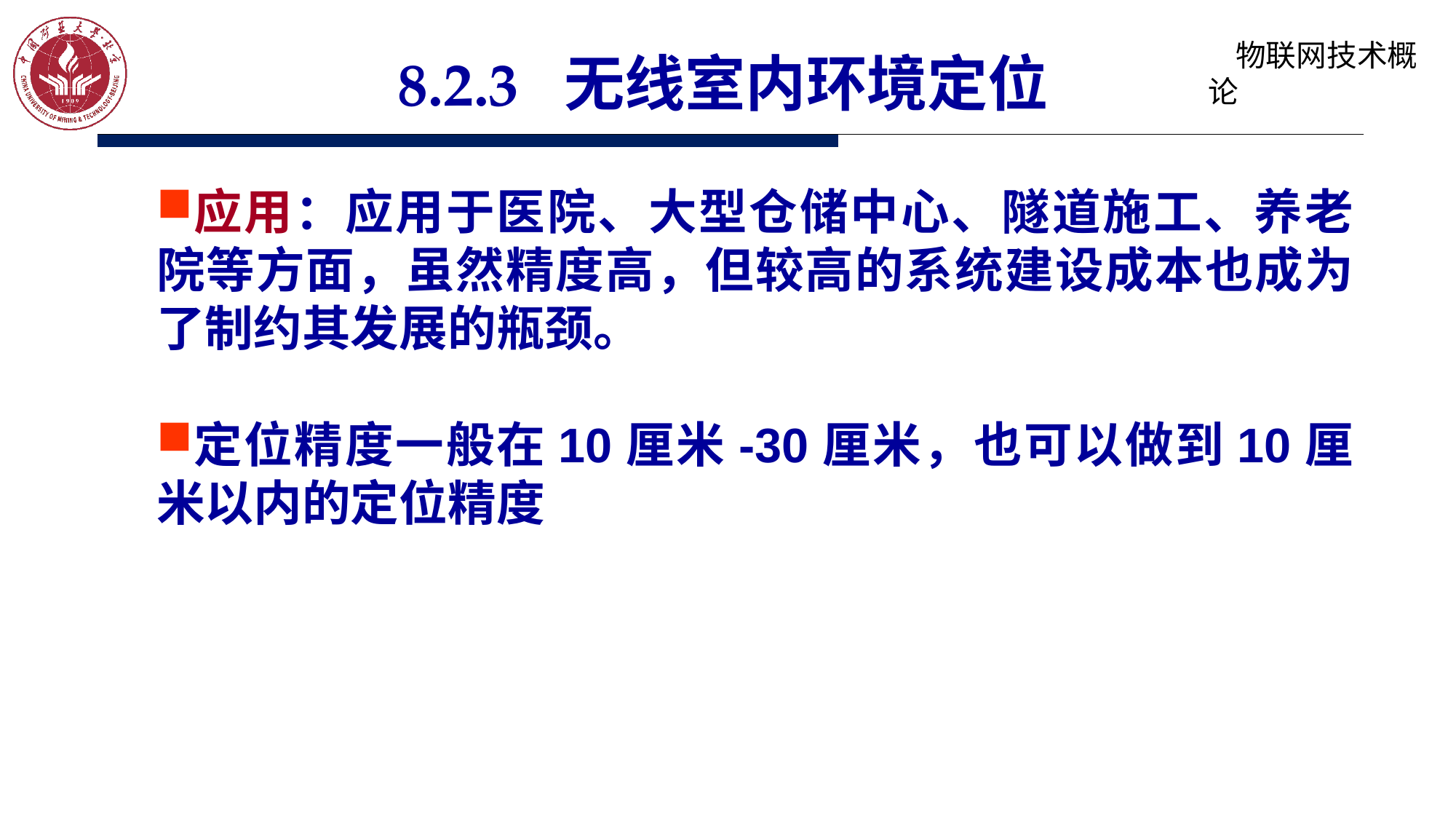

# 8.2.3  无线室内环境定位
应用：应用于医院、大型仓储中心、隧道施工、养老院等方面，虽然精度高，但较高的系统建设成本也成为了制约其发展的瓶颈。

定位精度一般在10厘米-30厘米，也可以做到10厘米以内的定位精度